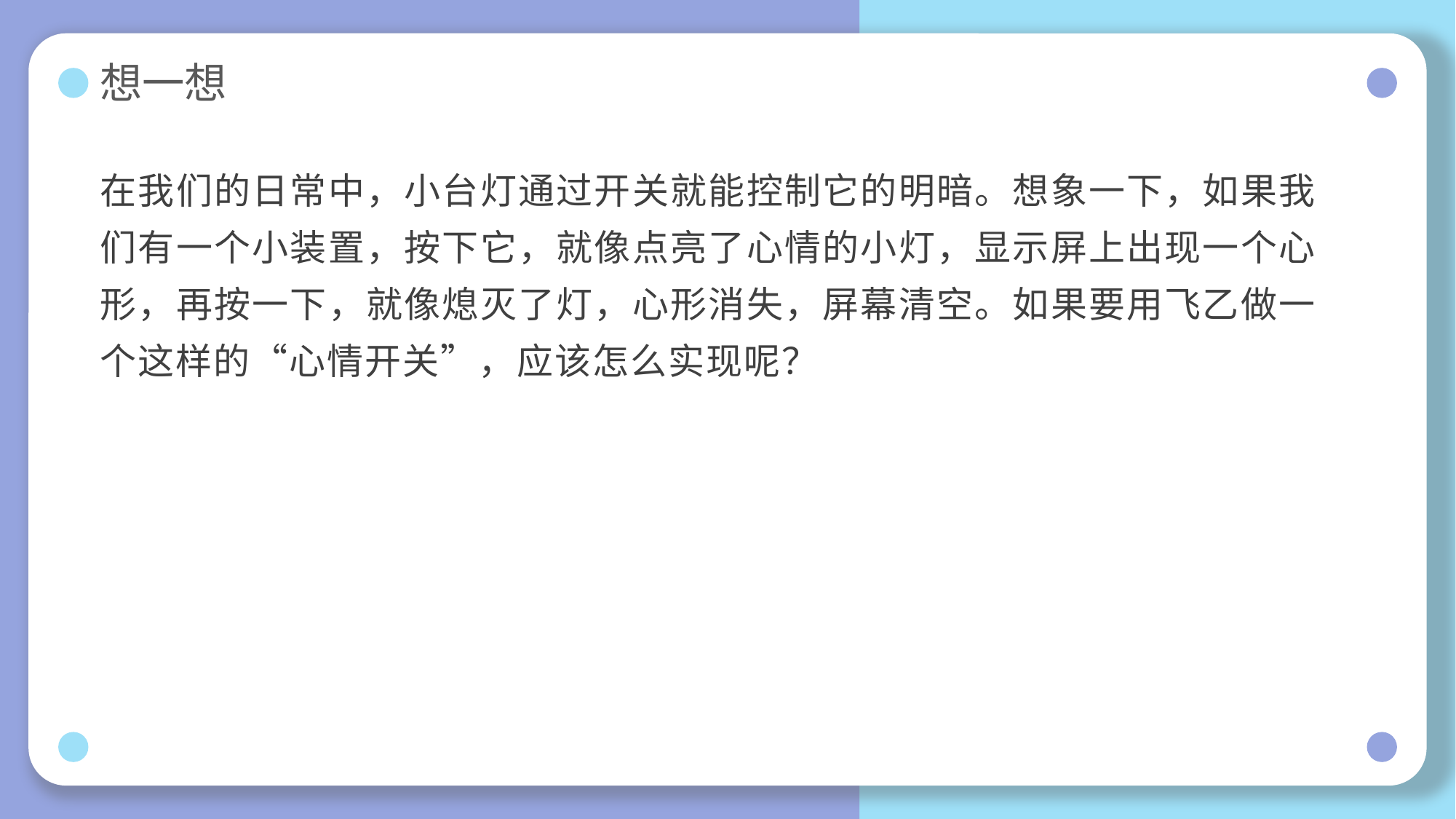

# 想一想
在我们的日常中，小台灯通过开关就能控制它的明暗。想象一下，如果我们有一个小装置，按下它，就像点亮了心情的小灯，显示屏上出现一个心形，再按一下，就像熄灭了灯，心形消失，屏幕清空。如果要用飞乙做一个这样的“心情开关”，应该怎么实现呢？